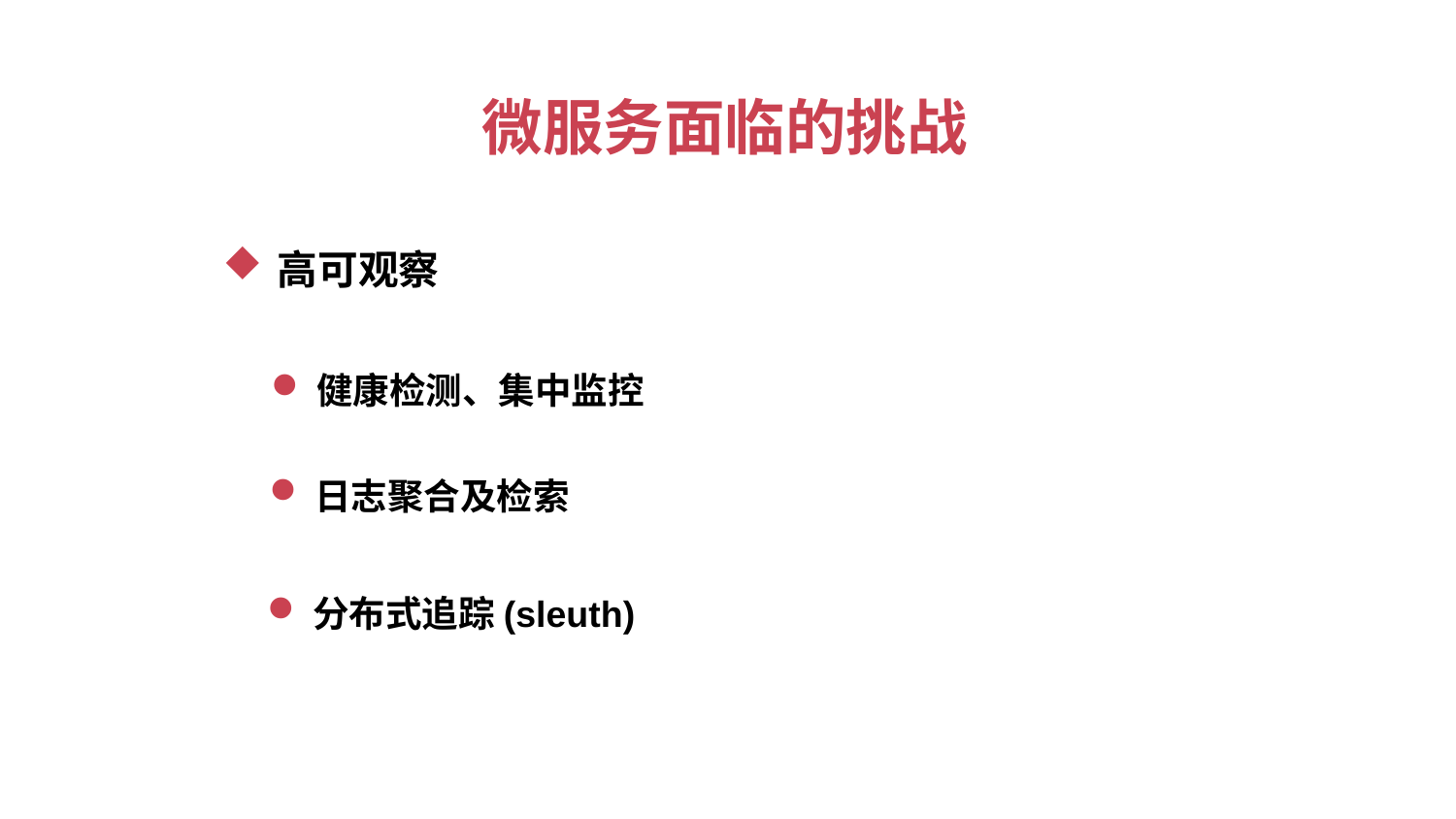

微服务面临的挑战
高可观察
健康检测、集中监控
日志聚合及检索
分布式追踪(sleuth)